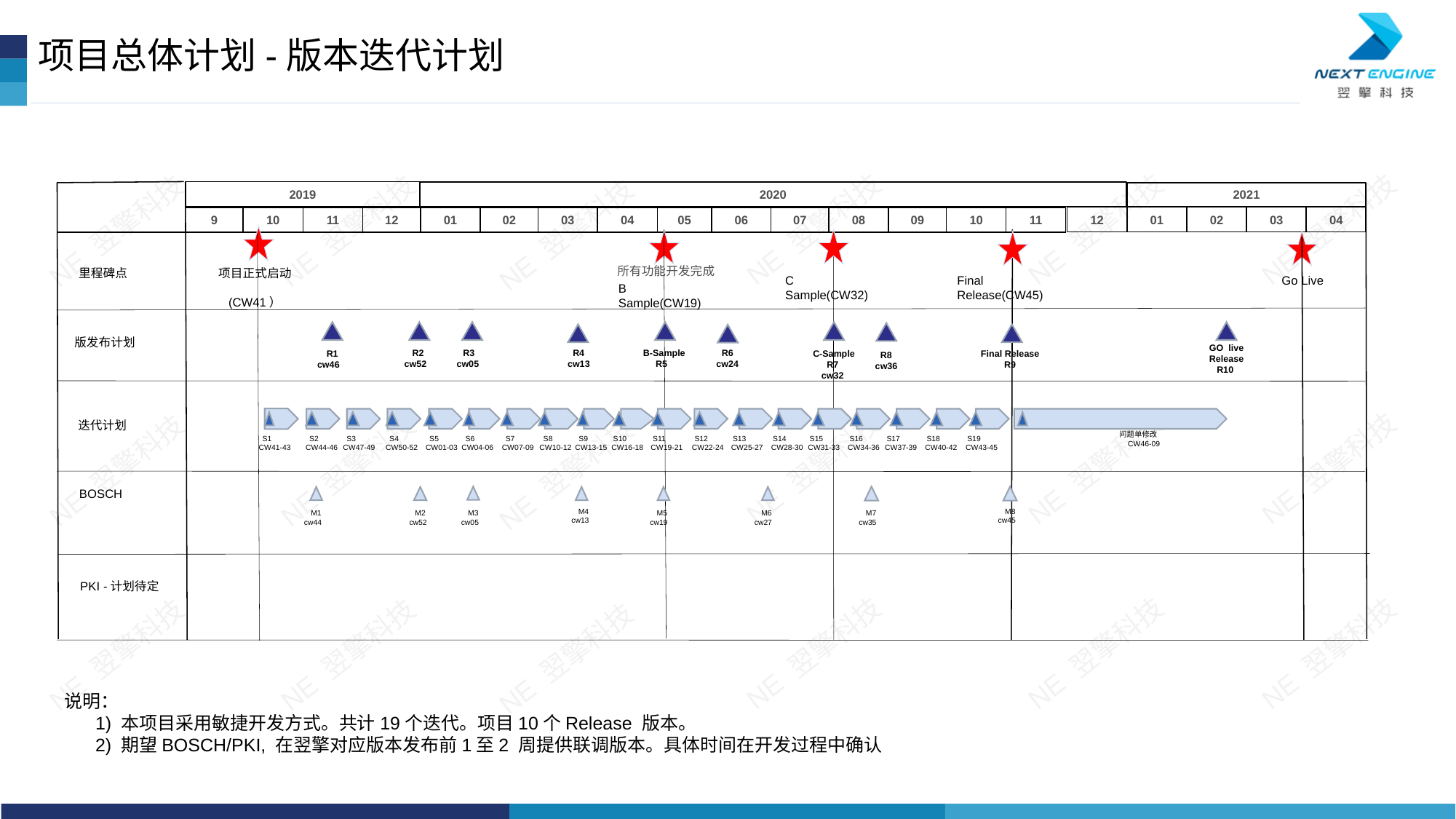

# 项目总体计划-版本迭代计划
2019
2020
2021

04
12
01
02
03
9
10
11
12
01
02
03
04
05
06
07
08
09
10
11

里程碑点
项目正式启动                     (CW41）
所有功能开发完成
C Sample(CW32)
Final Release(CW45)
Go Live
B Sample(CW19)

版发布计划
GO  live Release
R10
R2
cw52
R3
cw05
R4
cw13
B-Sample
R5
R6
cw24
R1
cw46
C-Sample
R7
cw32
Final Release
R9
R8
cw36

迭代计划
问题单修改
CW46-09
S1        CW41-43
S2        CW44-46
S3        CW47-49
S4        CW50-52
S5        CW01-03
S6        CW04-06
S7        CW07-09
S8        CW10-12
S9        CW13-15
S10        CW16-18
S11        CW19-21
S12       CW22-24
S13        CW25-27
S14        CW28-30
S15        CW31-33
S16        CW34-36
S17        CW37-39
S18        CW40-42
S19        CW43-45
BOSCH

M4
cw13
M8
cw45
M1
cw44
M2
cw52
M3
cw05
M5
cw19
M6
cw27
M7
cw35
PKI -计划待定
说明：
      1) 本项目采用敏捷开发方式。共计19个迭代。项目10个Release 版本。
      2) 期望BOSCH/PKI, 在翌擎对应版本发布前1至2 周提供联调版本。具体时间在开发过程中确认